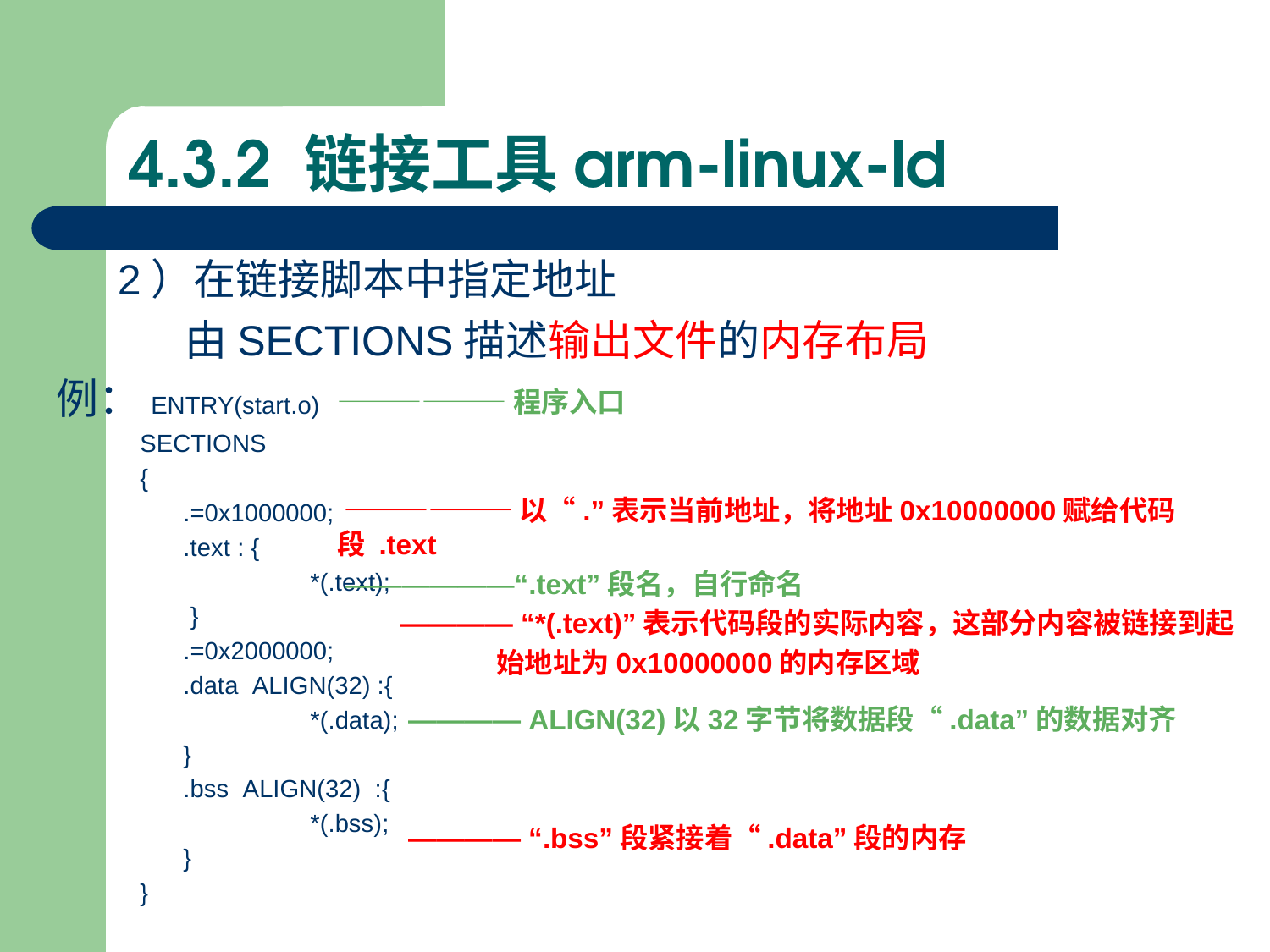

# 4.3.2 链接工具arm-linux-ld
2）在链接脚本中指定地址
      由SECTIONS描述输出文件的内存布局
例：ENTRY(start.o)
            SECTIONS
            {
	.=0x1000000;
	.text : {
		*(.text);
	 }
	.=0x2000000;
	.data  ALIGN(32) :{
		*(.data);
	}
	.bss  ALIGN(32)  :{
		*(.bss);
	}
            }
——————程序入口

 ——————以“.”表示当前地址，将地址0x10000000赋给代码段 .text
 ——————“.text”段名，自行命名
        ———— “*(.text)”表示代码段的实际内容，这部分内容被链接到起
                        始地址为0x10000000的内存区域

         ———— ALIGN(32)以32字节将数据段“.data”的数据对齐

         ———— “.bss”段紧接着“.data”段的内存